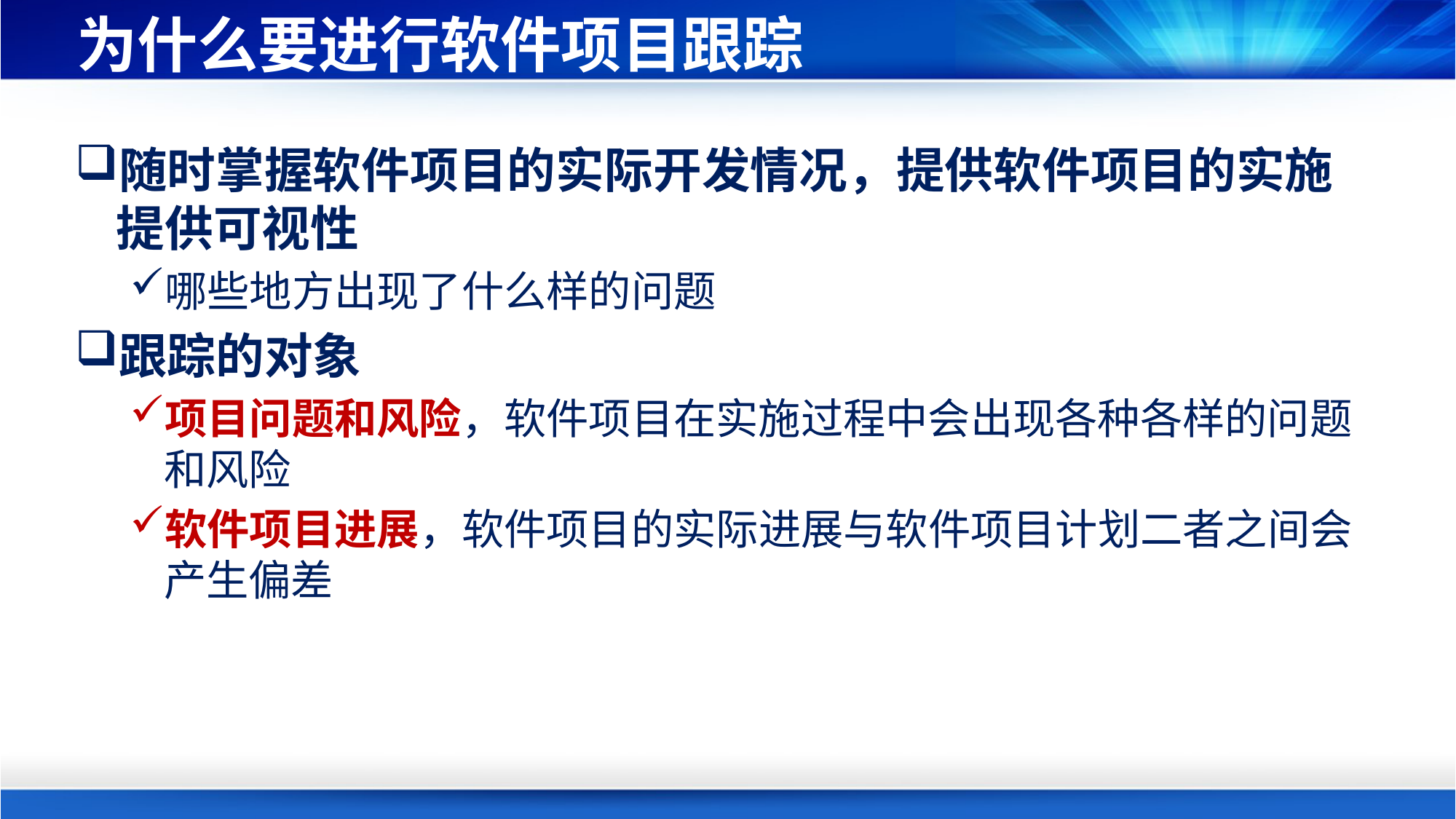

# 为什么要进行软件项目跟踪
随时掌握软件项目的实际开发情况，提供软件项目的实施提供可视性
哪些地方出现了什么样的问题
跟踪的对象
项目问题和风险，软件项目在实施过程中会出现各种各样的问题和风险
软件项目进展，软件项目的实际进展与软件项目计划二者之间会产生偏差